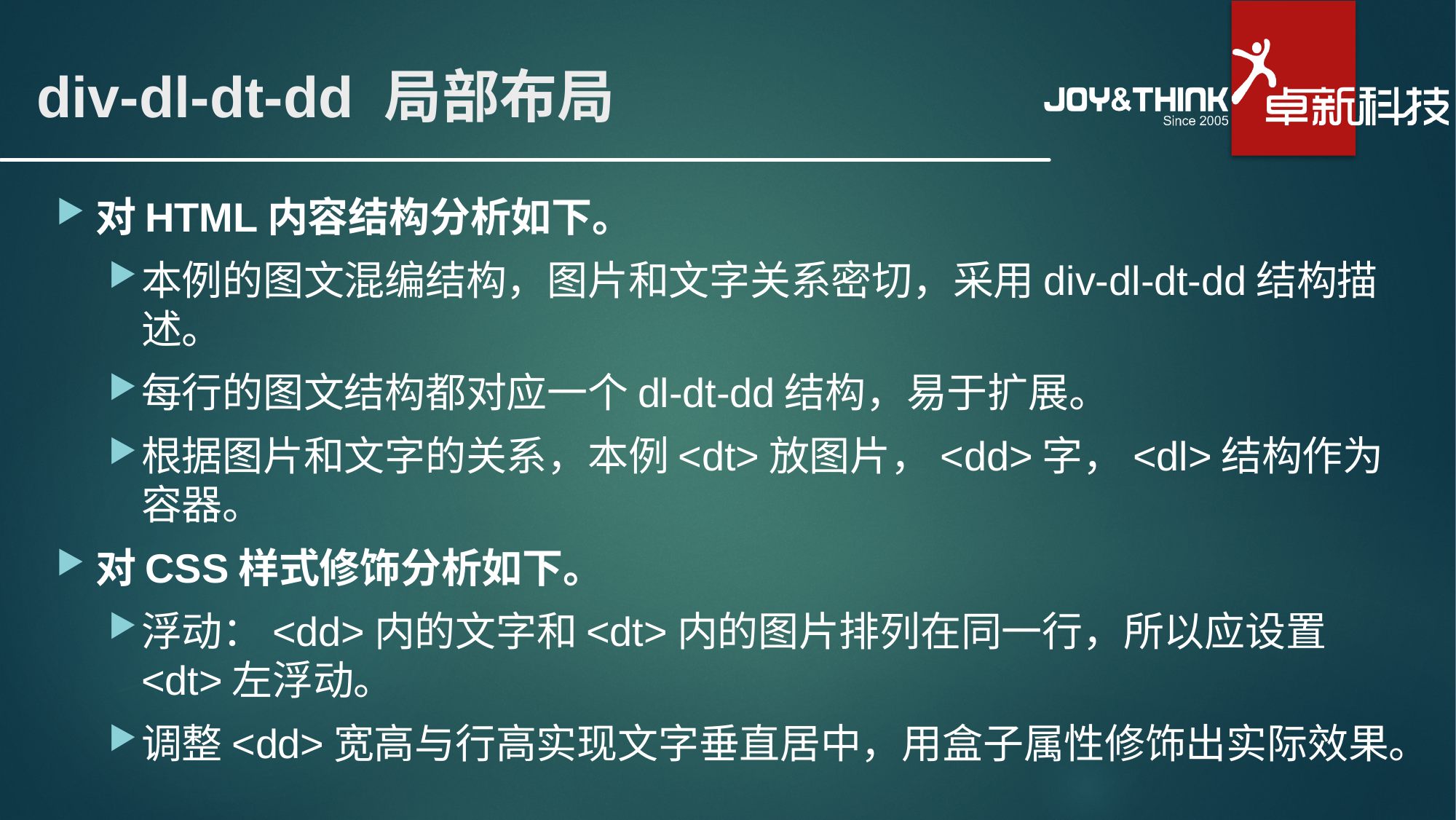

# div-dl-dt-dd 局部布局
对HTML内容结构分析如下。
本例的图文混编结构，图片和文字关系密切，采用div-dl-dt-dd结构描述。
每行的图文结构都对应一个dl-dt-dd结构，易于扩展。
根据图片和文字的关系，本例<dt>放图片，<dd>字，<dl>结构作为容器。
对CSS样式修饰分析如下。
浮动：<dd>内的文字和<dt>内的图片排列在同一行，所以应设置<dt>左浮动。
调整<dd>宽高与行高实现文字垂直居中，用盒子属性修饰出实际效果。